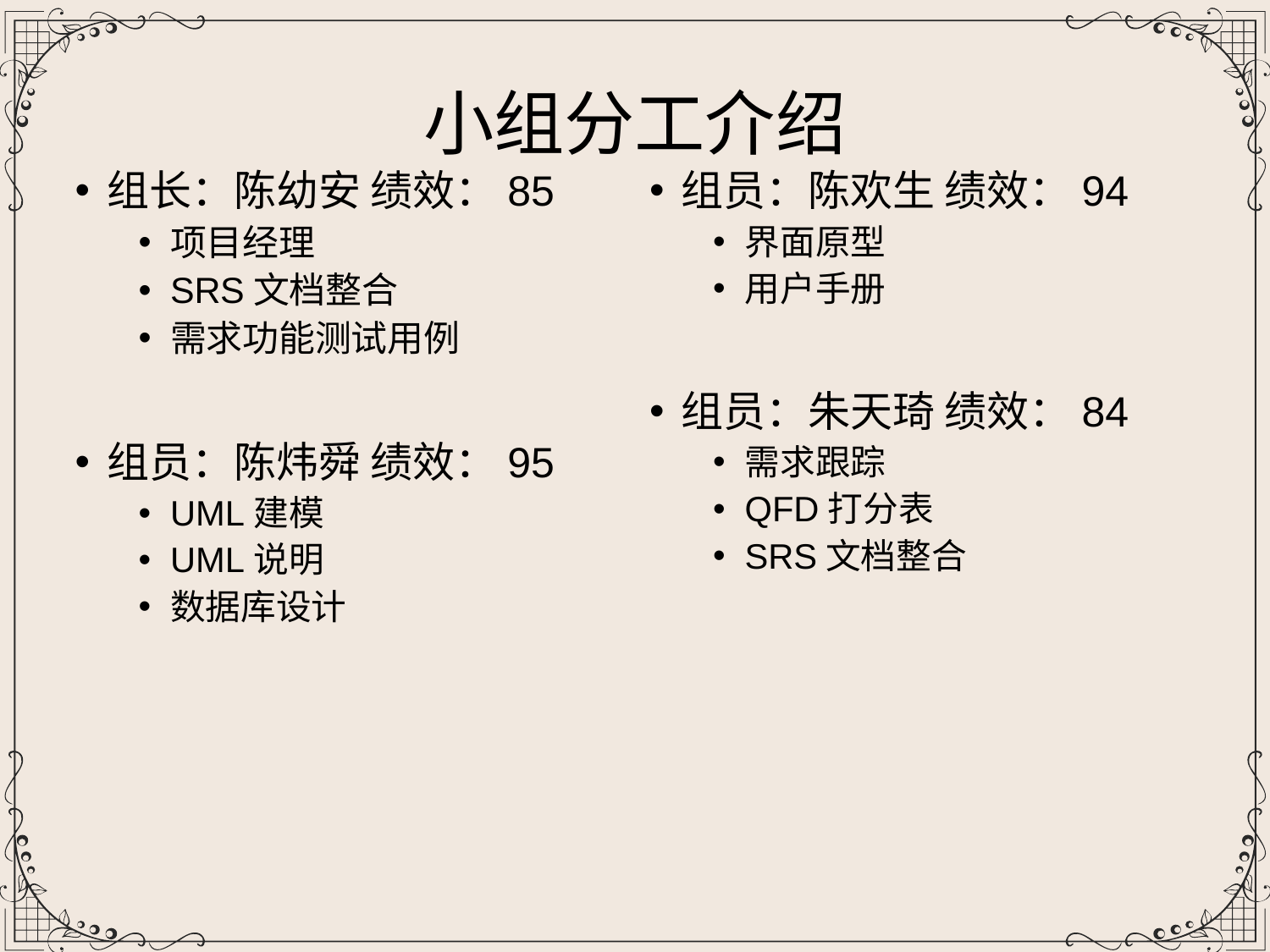

小组分工介绍
组长：陈幼安 绩效：85
项目经理
SRS文档整合
需求功能测试用例

组员：陈炜舜 绩效：95
UML建模
UML说明
数据库设计
组员：陈欢生 绩效：94
界面原型
用户手册

组员：朱天琦 绩效：84
需求跟踪
QFD打分表
SRS文档整合